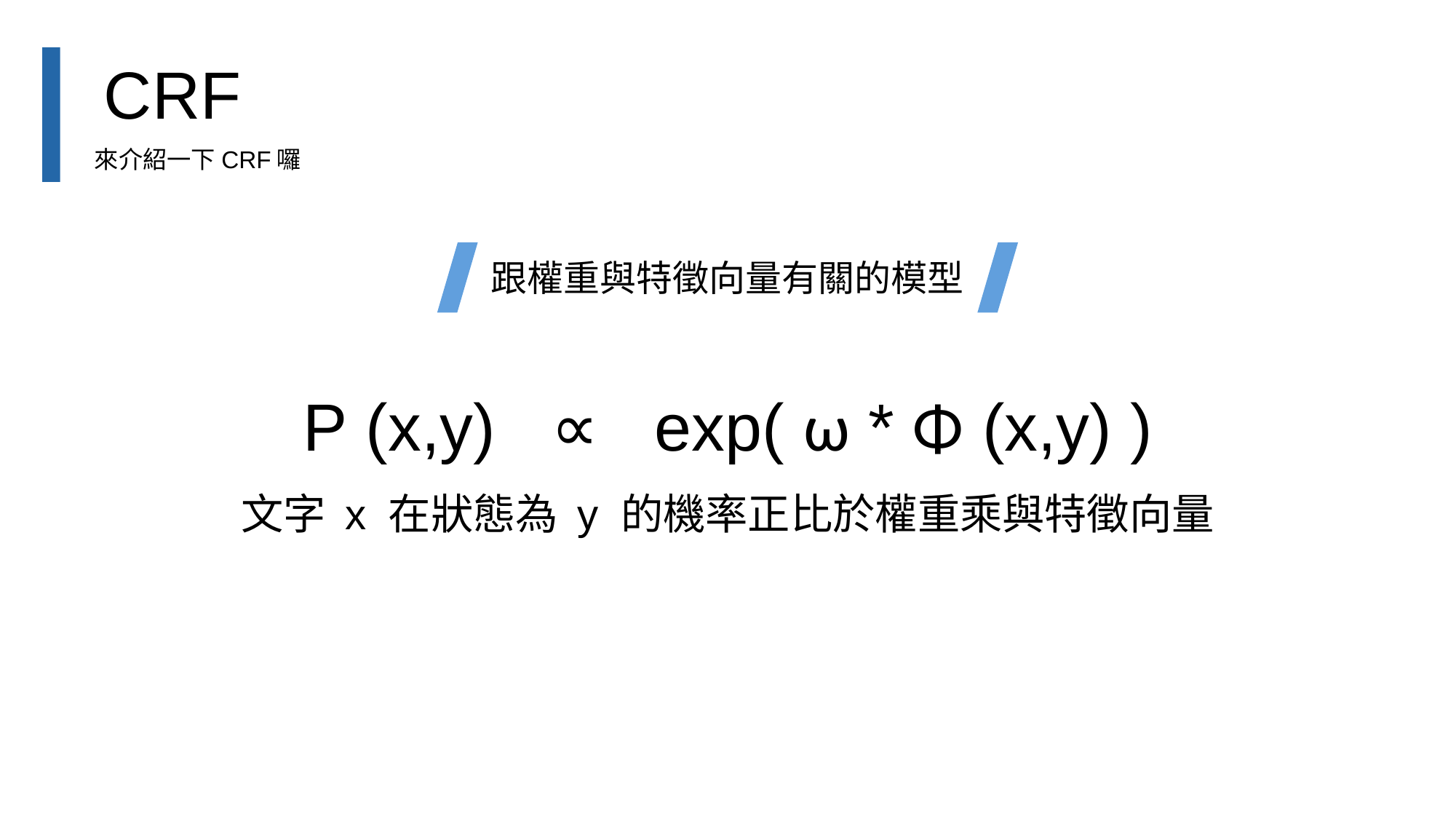

CRF
來介紹一下CRF囉

跟權重與特徵向量有關的模型
P (x,y)   ∝   exp( ω * Φ (x,y) )
文字 x 在狀態為 y 的機率正比於權重乘與特徵向量